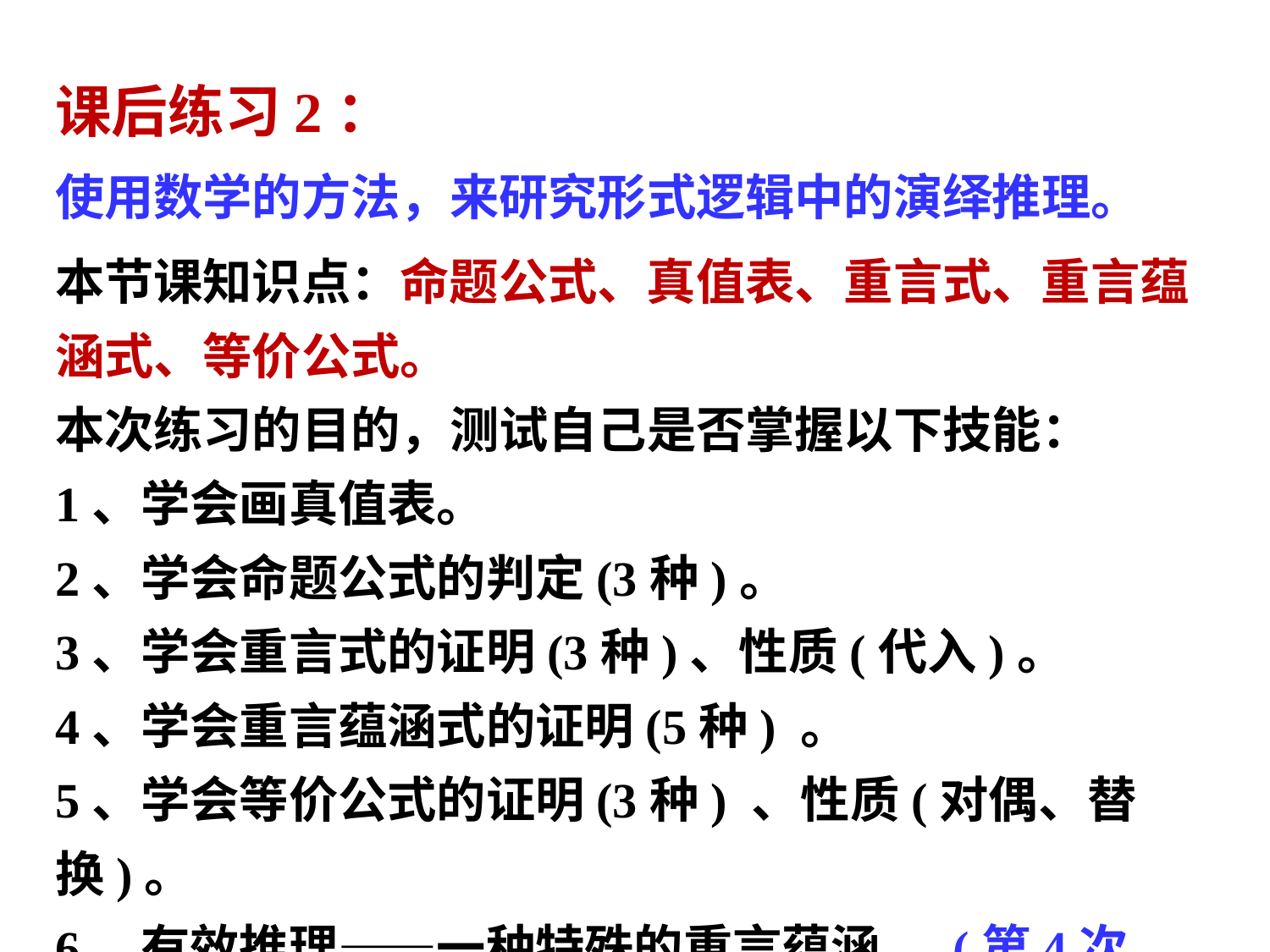

课后练习2：
使用数学的方法，来研究形式逻辑中的演绎推理。
本节课知识点：命题公式、真值表、重言式、重言蕴涵式、等价公式。
本次练习的目的，测试自己是否掌握以下技能：
1、学会画真值表。
2、学会命题公式的判定(3种)。
3、学会重言式的证明(3种)、性质(代入)。
4、学会重言蕴涵式的证明(5种) 。
5、学会等价公式的证明(3种) 、性质(对偶、替换)。
6、有效推理——一种特殊的重言蕴涵。 (第4次课)